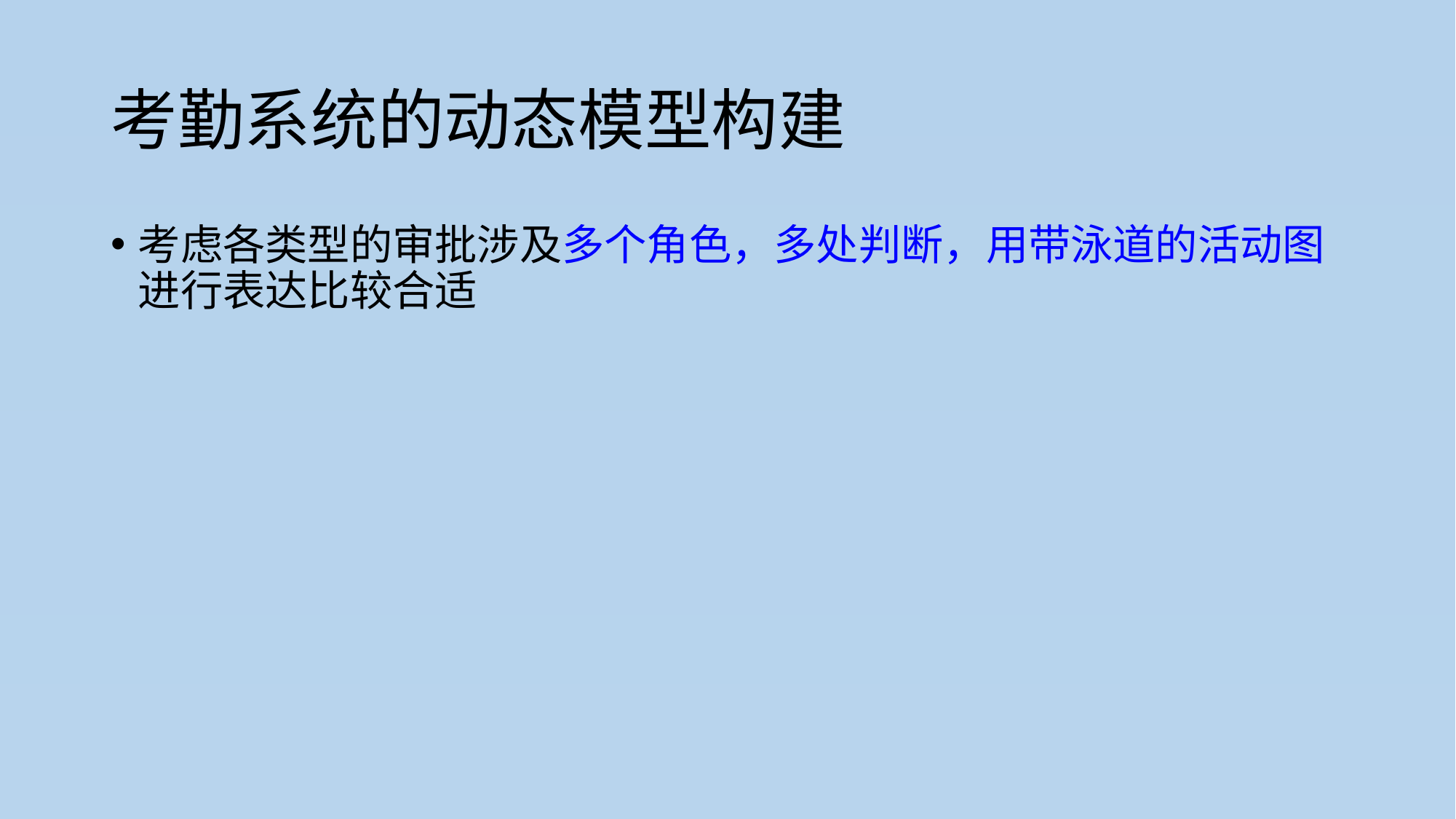

# 考勤系统的动态模型构建
考虑各类型的审批涉及多个角色，多处判断，用带泳道的活动图进行表达比较合适